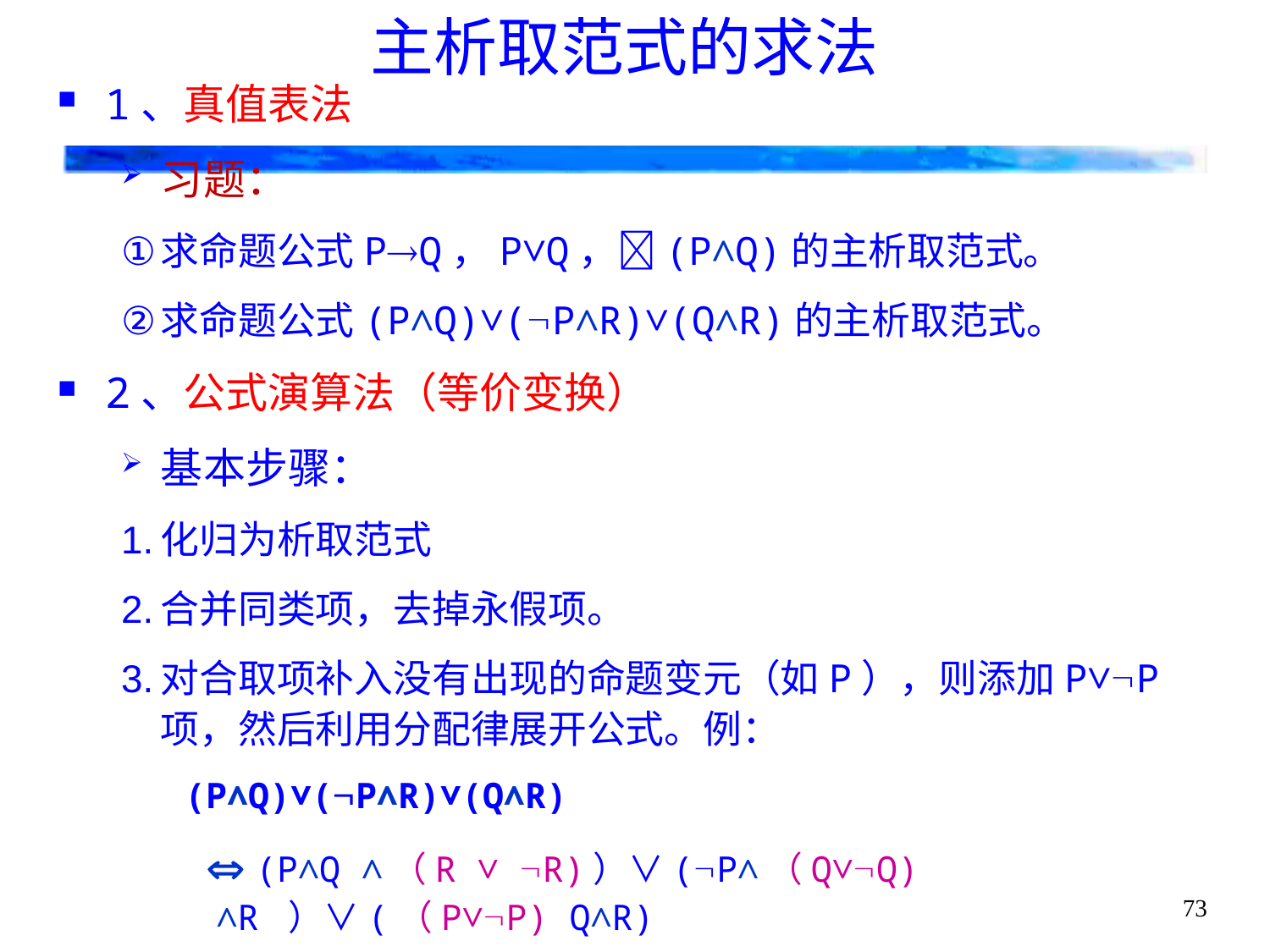

# 主析取范式的求法
1、真值表法
习题：
求命题公式P→Q，P∨Q，¬(P∧Q)的主析取范式。
求命题公式(P∧Q)∨(¬P∧R)∨(Q∧R)的主析取范式。
2、公式演算法（等价变换）
基本步骤：
化归为析取范式
合并同类项，去掉永假项。
对合取项补入没有出现的命题变元（如P），则添加P∨¬P项，然后利用分配律展开公式。例：
(P∧Q)∨(¬P∧R)∨(Q∧R)
 ⇔ (P∧Q ∧（R ∨ ¬R)）∨(¬P∧（Q∨¬Q) ∧R ）∨(（P∨¬P) Q∧R)
73